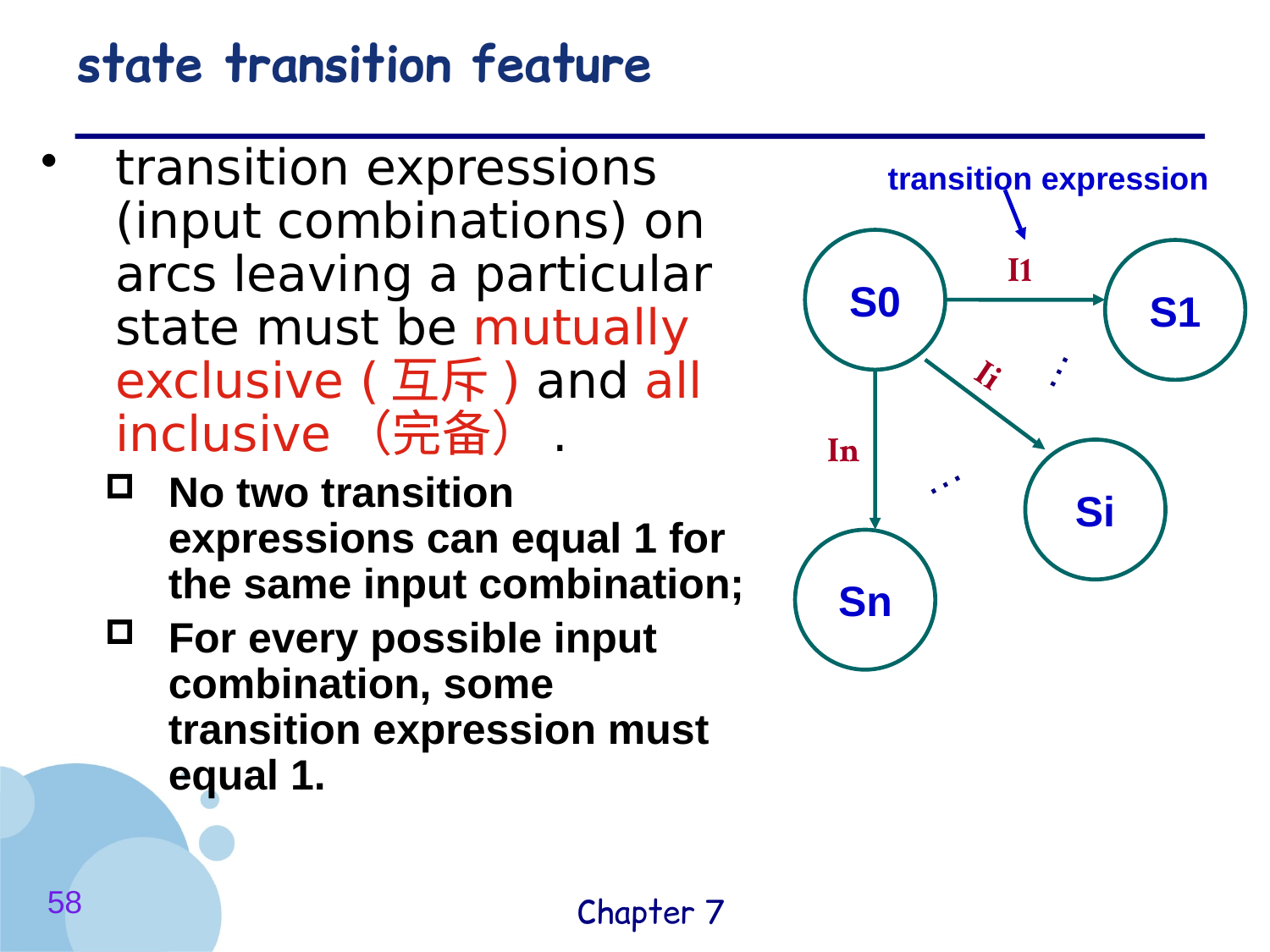

# state transition feature
transition expressions (input combinations) on arcs leaving a particular state must be mutually exclusive (互斥) and all inclusive（完备）.
No two transition expressions can equal 1 for the same input combination;
For every possible input combination, some transition expression must equal 1.
transition expression

S0
I1
S1

…
Ii

In
Si
…
Sn